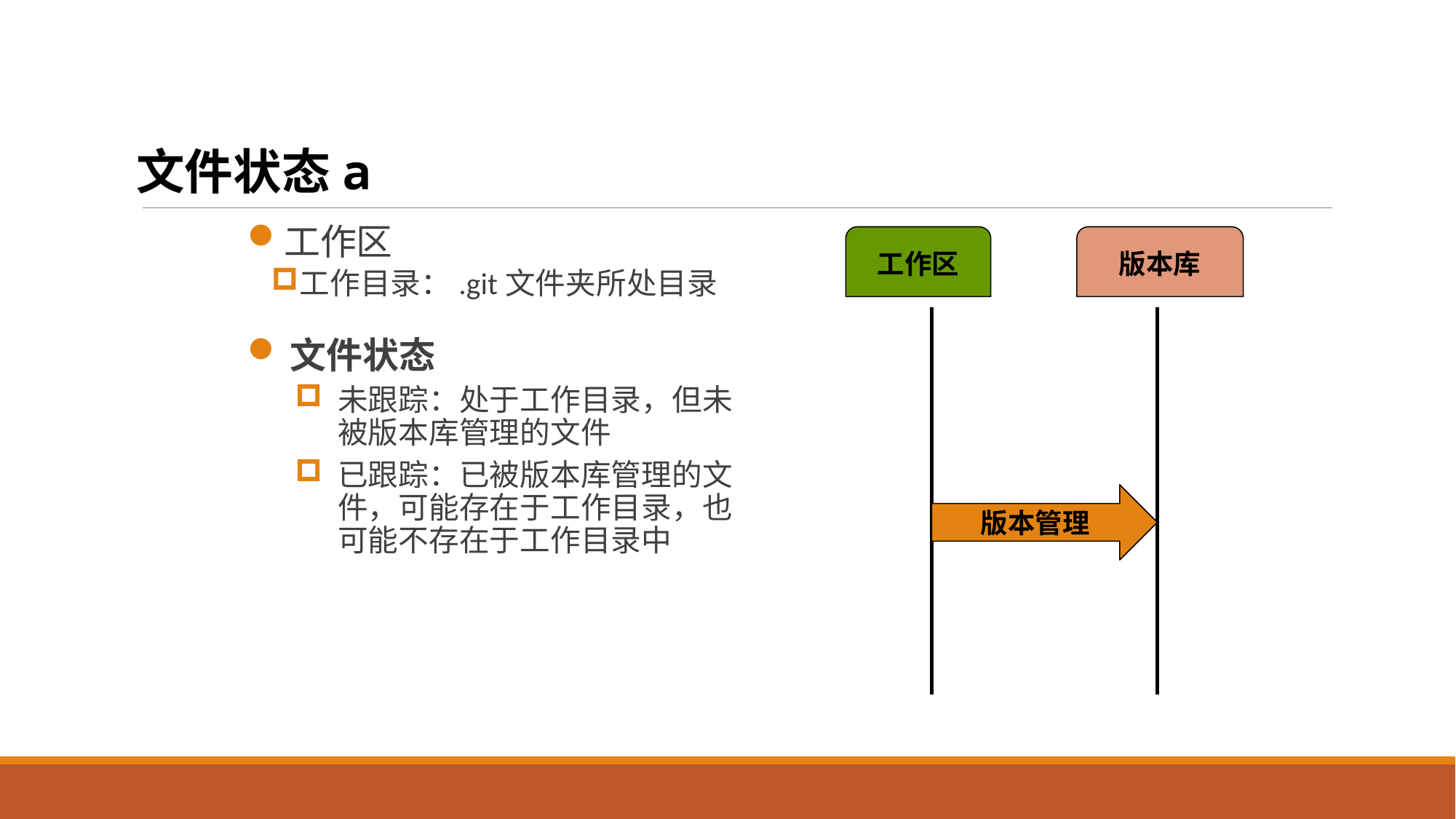

文件状态a
工作区
工作目录：.git文件夹所处目录
文件状态
未跟踪：处于工作目录，但未被版本库管理的文件
已跟踪：已被版本库管理的文件，可能存在于工作目录，也可能不存在于工作目录中
工作区
版本库
版本管理